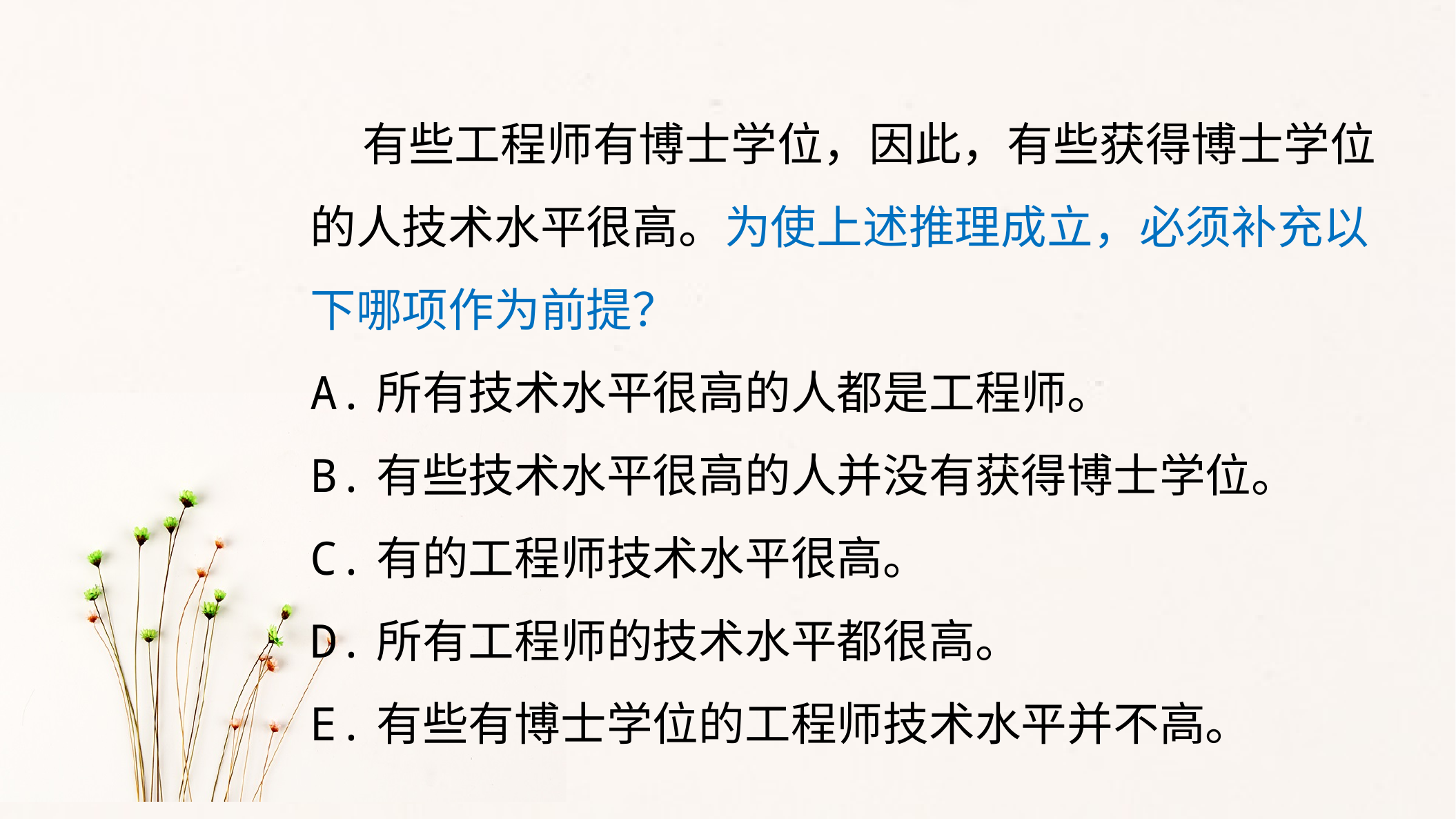

有些工程师有博士学位，因此，有些获得博士学位的人技术水平很高。为使上述推理成立，必须补充以下哪项作为前提？
A.所有技术水平很高的人都是工程师。
B.有些技术水平很高的人并没有获得博士学位。
C.有的工程师技术水平很高。
D.所有工程师的技术水平都很高。
E.有些有博士学位的工程师技术水平并不高。